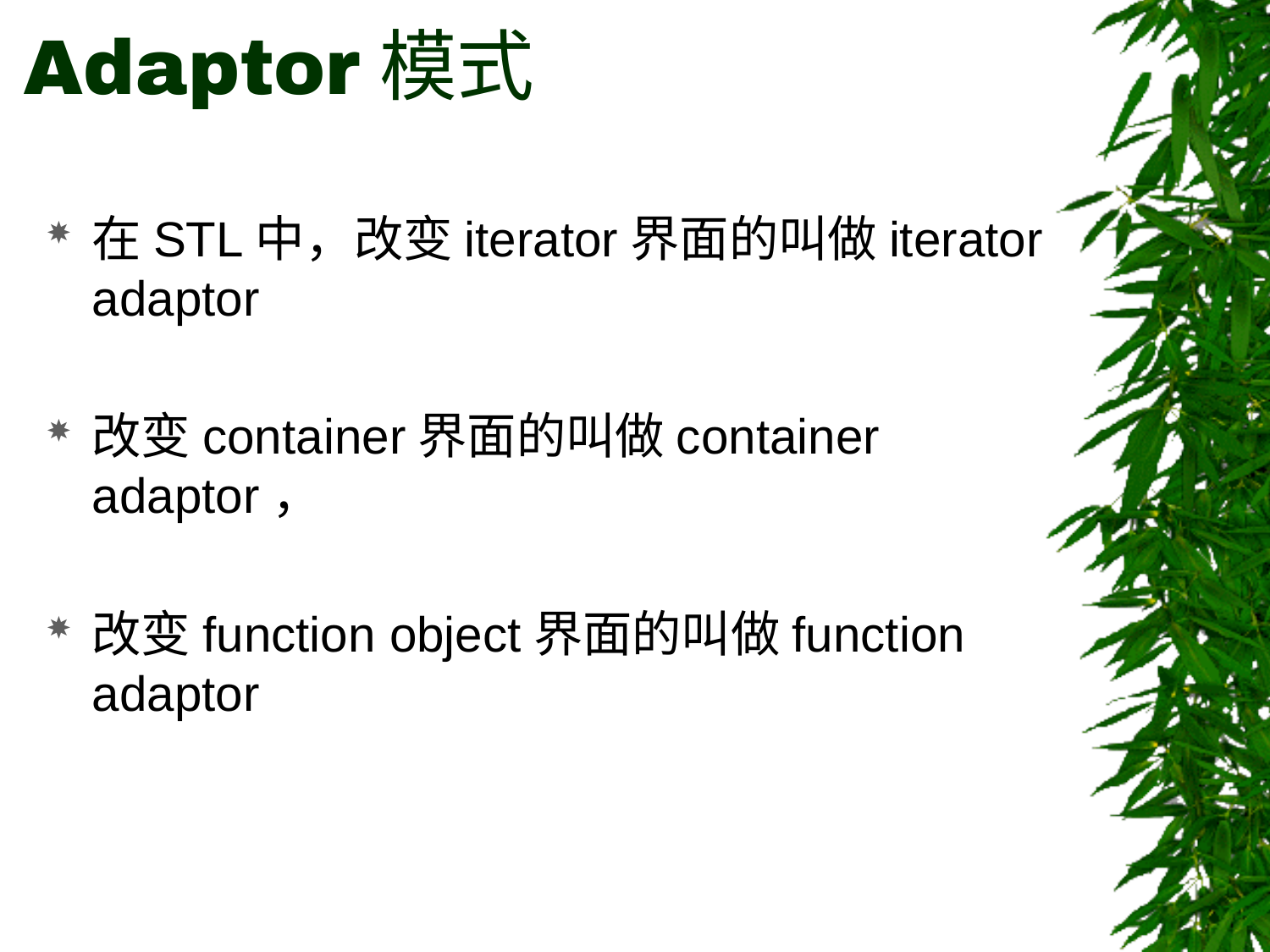

# Adaptor模式
在STL中，改变iterator界面的叫做iterator adaptor

改变container界面的叫做container adaptor，

改变function object界面的叫做function adaptor